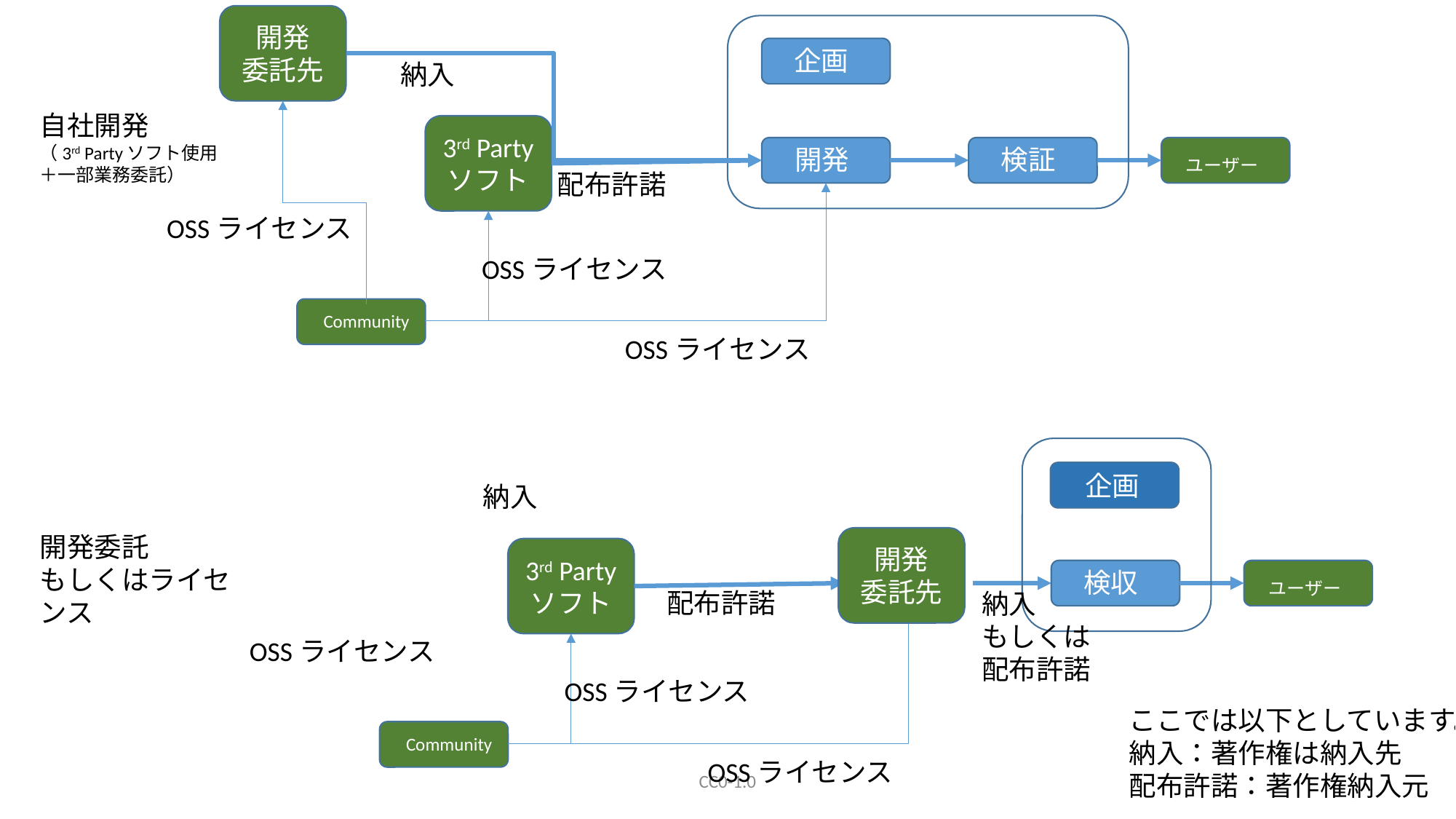

開発
委託先

企画
納入
自社開発
（3rd Partyソフト使用
＋一部業務委託）
3rd Party
ソフト

開発

検証

ユーザー
配布許諾
OSSライセンス
OSSライセンス

Community
OSSライセンス

企画
納入
開発委託
もしくはライセンス
開発
委託先
3rd Party
ソフト

検収

ユーザー
配布許諾
納入
もしくは
配布許諾
OSSライセンス
OSSライセンス
ここでは以下としています。
納入：著作権は納入先
配布許諾：著作権納入元

Community
OSSライセンス
CC0-1.0